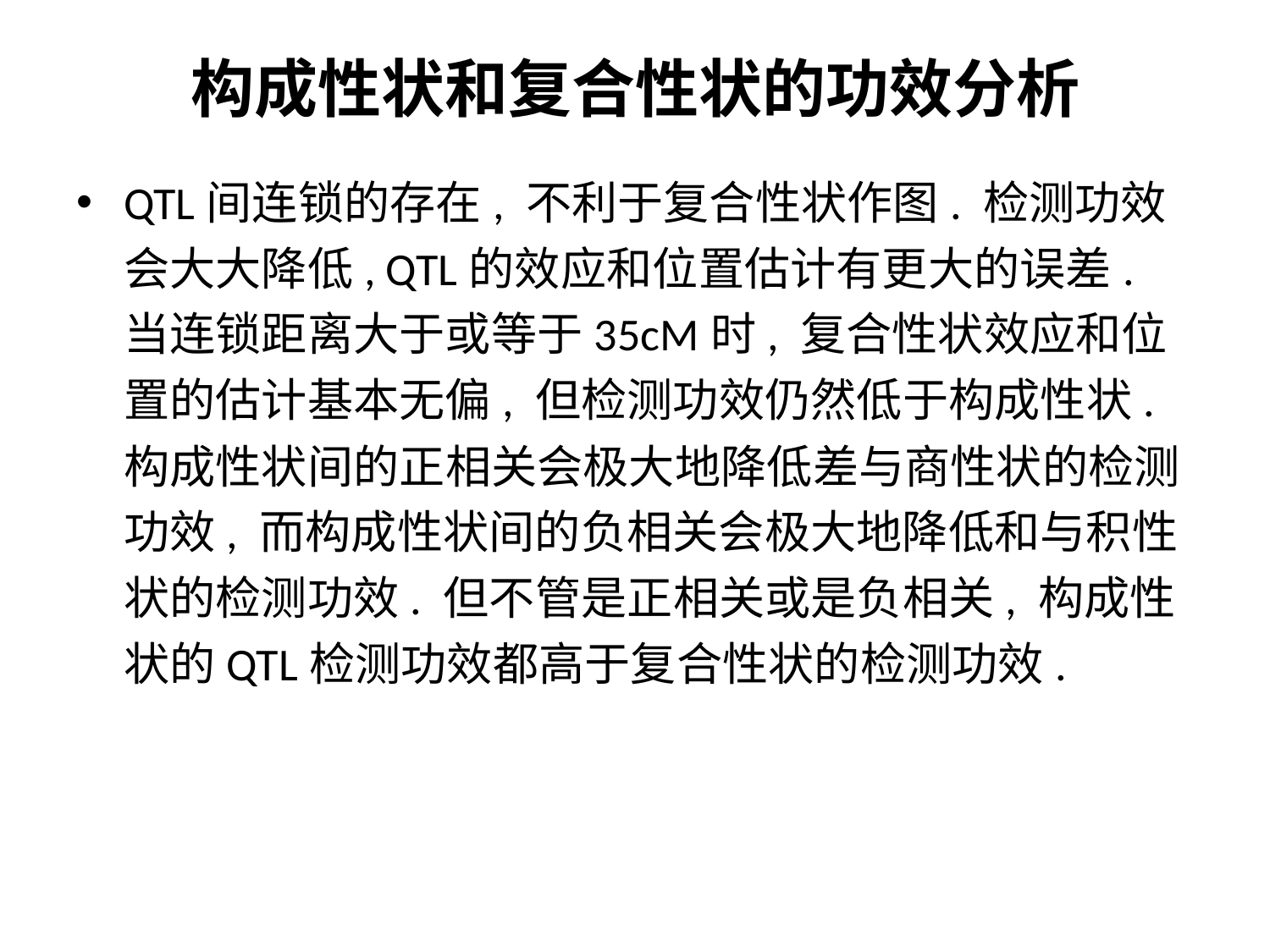

# 构成性状和复合性状的功效分析
QTL间连锁的存在, 不利于复合性状作图. 检测功效会大大降低, QTL的效应和位置估计有更大的误差. 当连锁距离大于或等于35cM时, 复合性状效应和位置的估计基本无偏, 但检测功效仍然低于构成性状. 构成性状间的正相关会极大地降低差与商性状的检测功效, 而构成性状间的负相关会极大地降低和与积性状的检测功效. 但不管是正相关或是负相关, 构成性状的QTL检测功效都高于复合性状的检测功效.